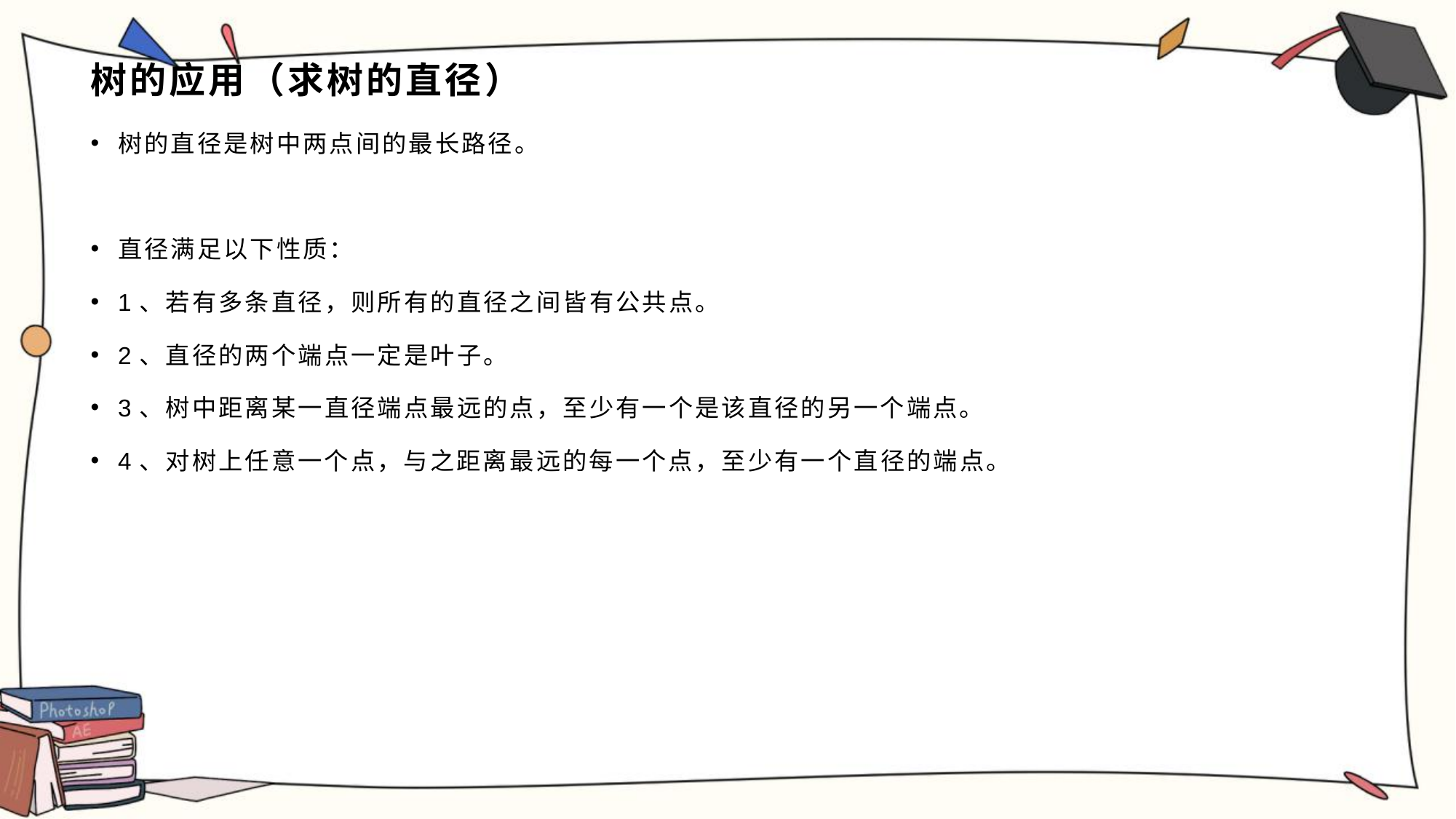

# 树的应用（求树的直径）
树的直径是树中两点间的最长路径。

直径满足以下性质：
1、若有多条直径，则所有的直径之间皆有公共点。
2、直径的两个端点一定是叶子。
3、树中距离某一直径端点最远的点，至少有一个是该直径的另一个端点。
4、对树上任意一个点，与之距离最远的每一个点，至少有一个直径的端点。